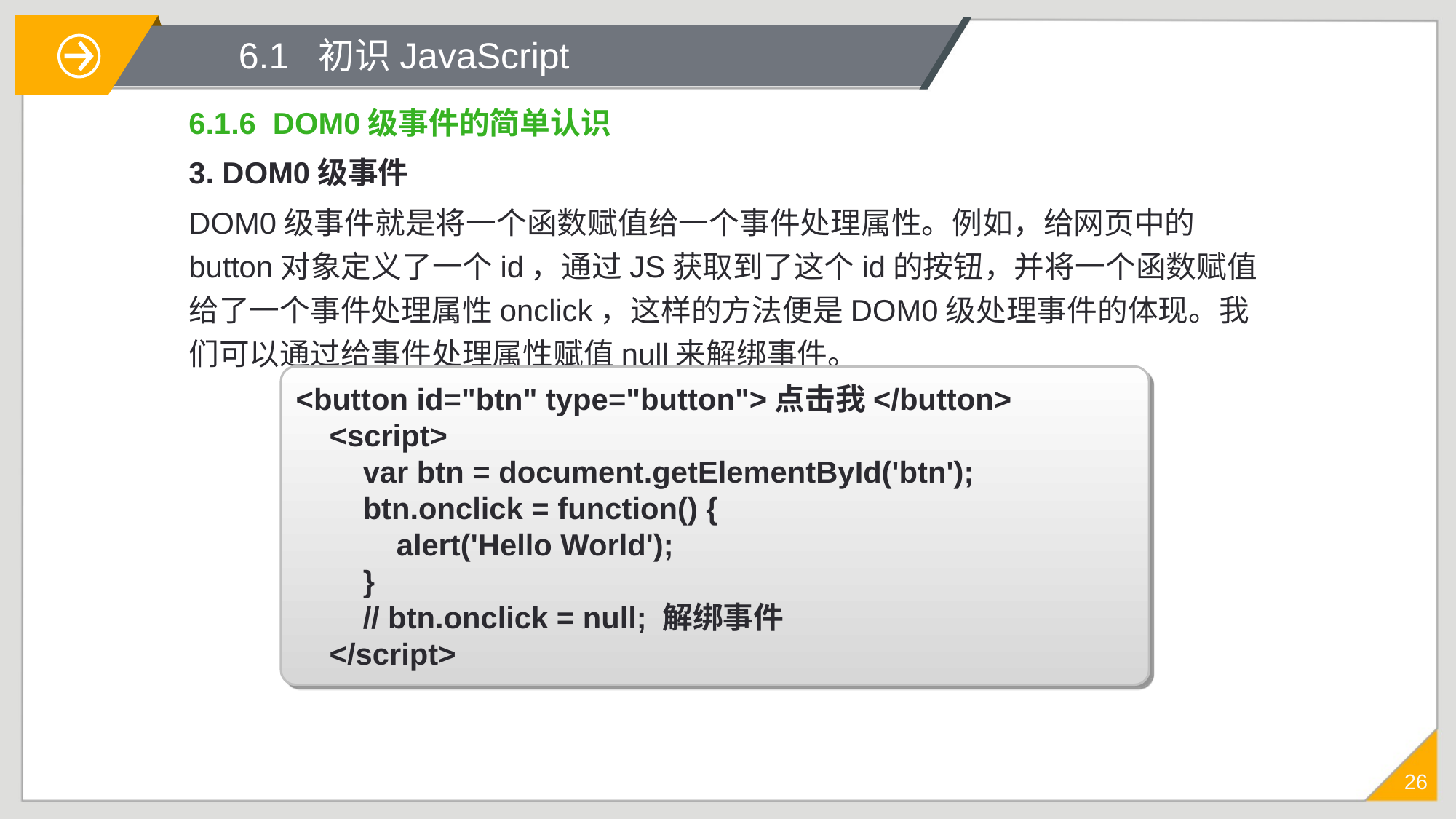

# 6.1  初识JavaScript
6.1.6  DOM0级事件的简单认识
3. DOM0级事件
DOM0级事件就是将一个函数赋值给一个事件处理属性。例如，给网页中的button对象定义了一个id，通过JS获取到了这个id的按钮，并将一个函数赋值给了一个事件处理属性onclick，这样的方法便是DOM0级处理事件的体现。我们可以通过给事件处理属性赋值null来解绑事件。
<button id="btn" type="button">点击我</button>
    <script>
        var btn = document.getElementById('btn');
        btn.onclick = function() {
            alert('Hello World');
        }
        // btn.onclick = null; 解绑事件
    </script>